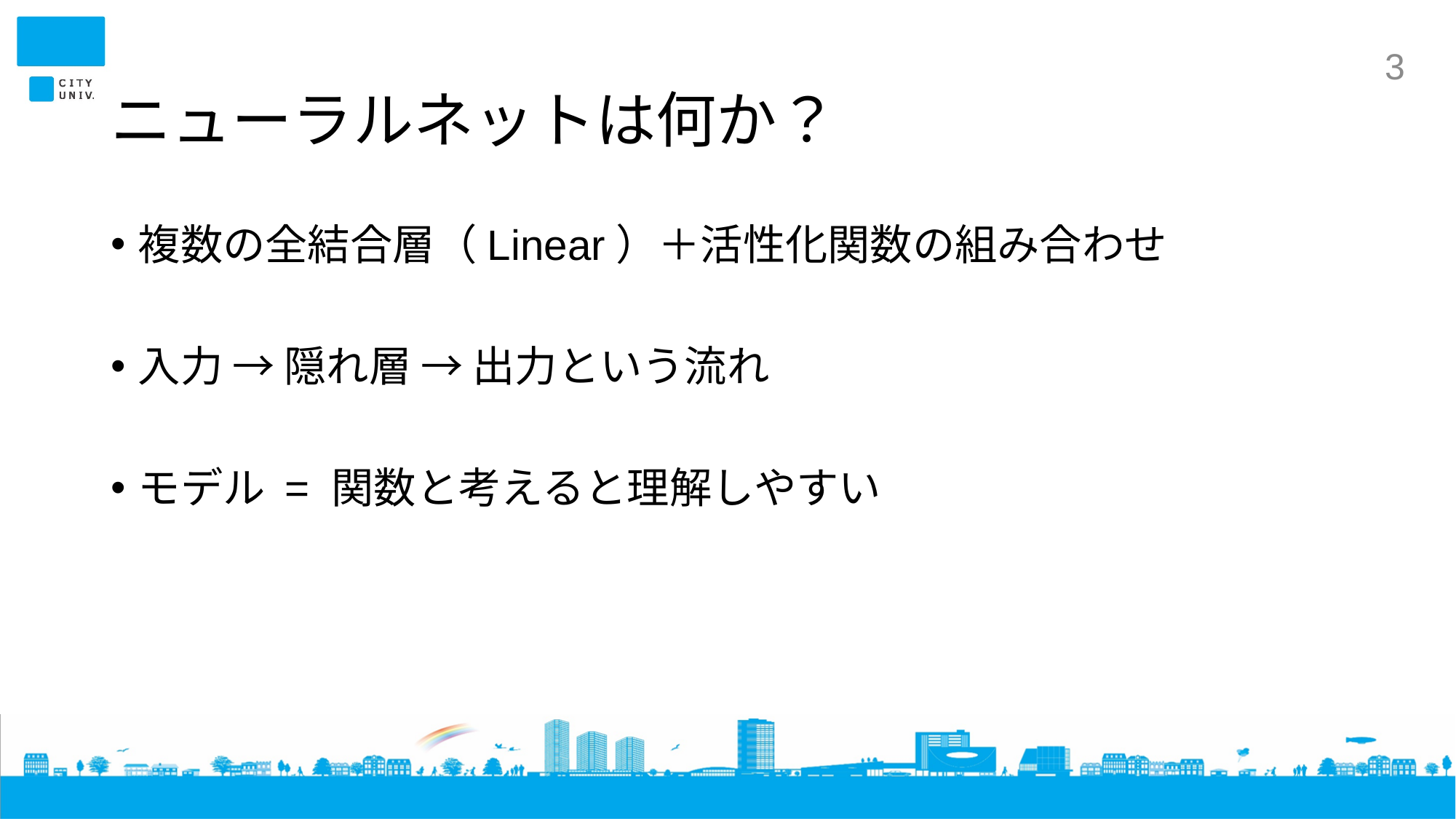

# ニューラルネットは何か？
3
複数の全結合層（Linear）＋活性化関数の組み合わせ

入力 → 隠れ層 → 出力という流れ

モデル = 関数と考えると理解しやすい